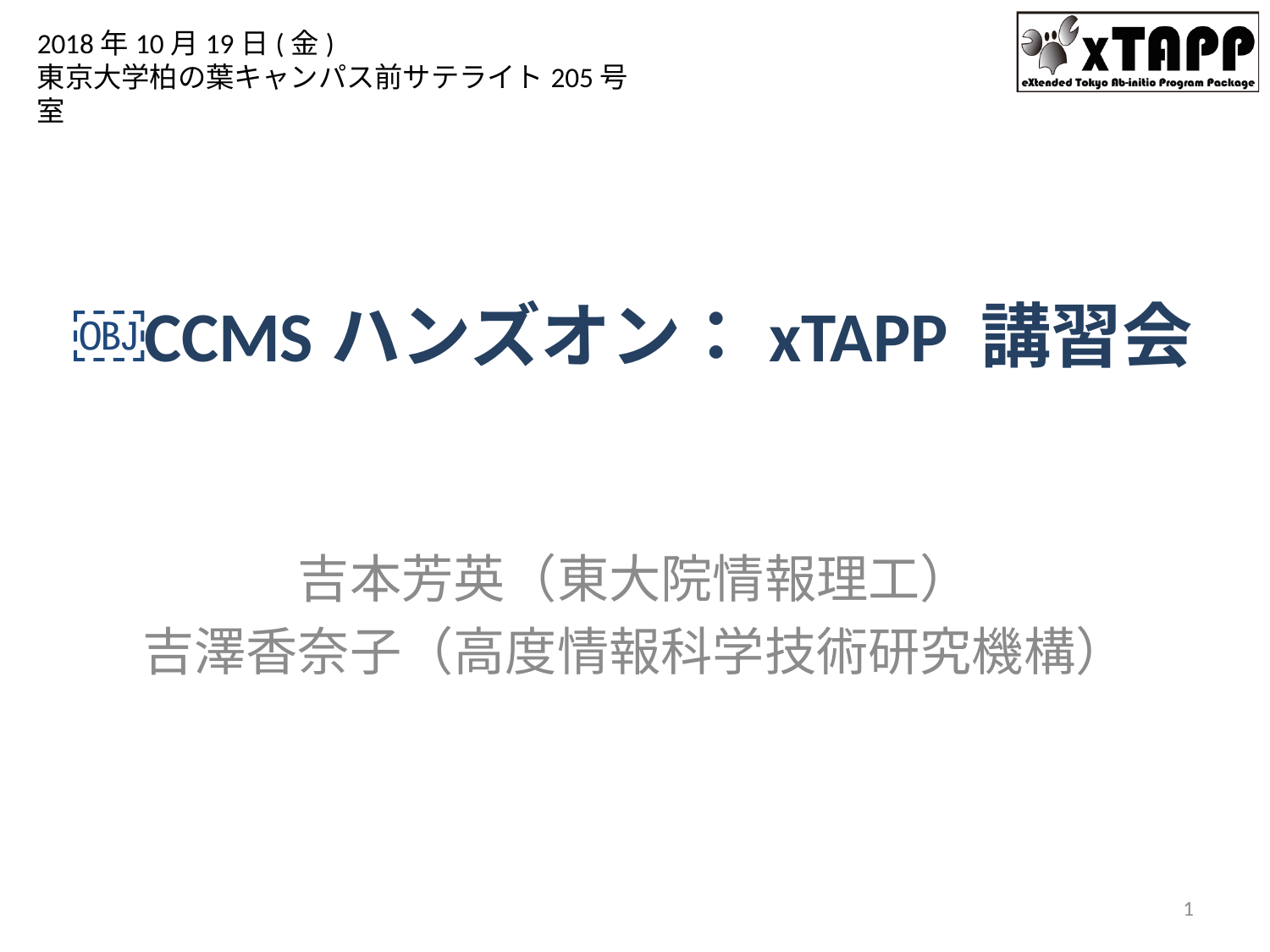

2018年10月19日(金)
東京大学柏の葉キャンパス前サテライト205号室
# ￼CCMSハンズオン：xTAPP 講習会
吉本芳英（東大院情報理工）
吉澤香奈子（高度情報科学技術研究機構）
1